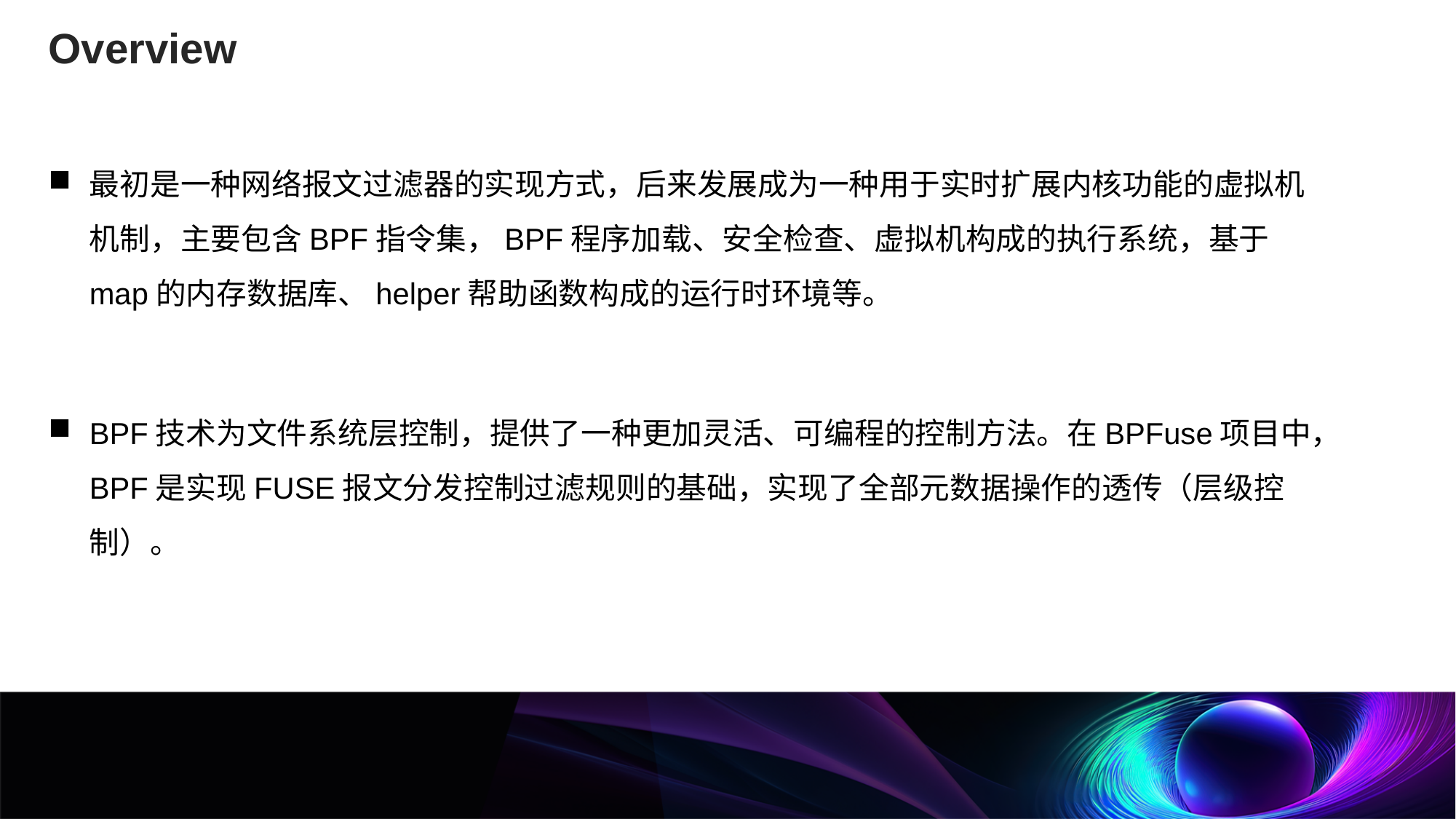

Overview
最初是一种网络报文过滤器的实现方式，后来发展成为一种用于实时扩展内核功能的虚拟机机制，主要包含BPF指令集，BPF程序加载、安全检查、虚拟机构成的执行系统，基于map的内存数据库、helper帮助函数构成的运行时环境等。

BPF技术为文件系统层控制，提供了一种更加灵活、可编程的控制方法。在BPFuse项目中，BPF是实现FUSE报文分发控制过滤规则的基础，实现了全部元数据操作的透传（层级控制）。